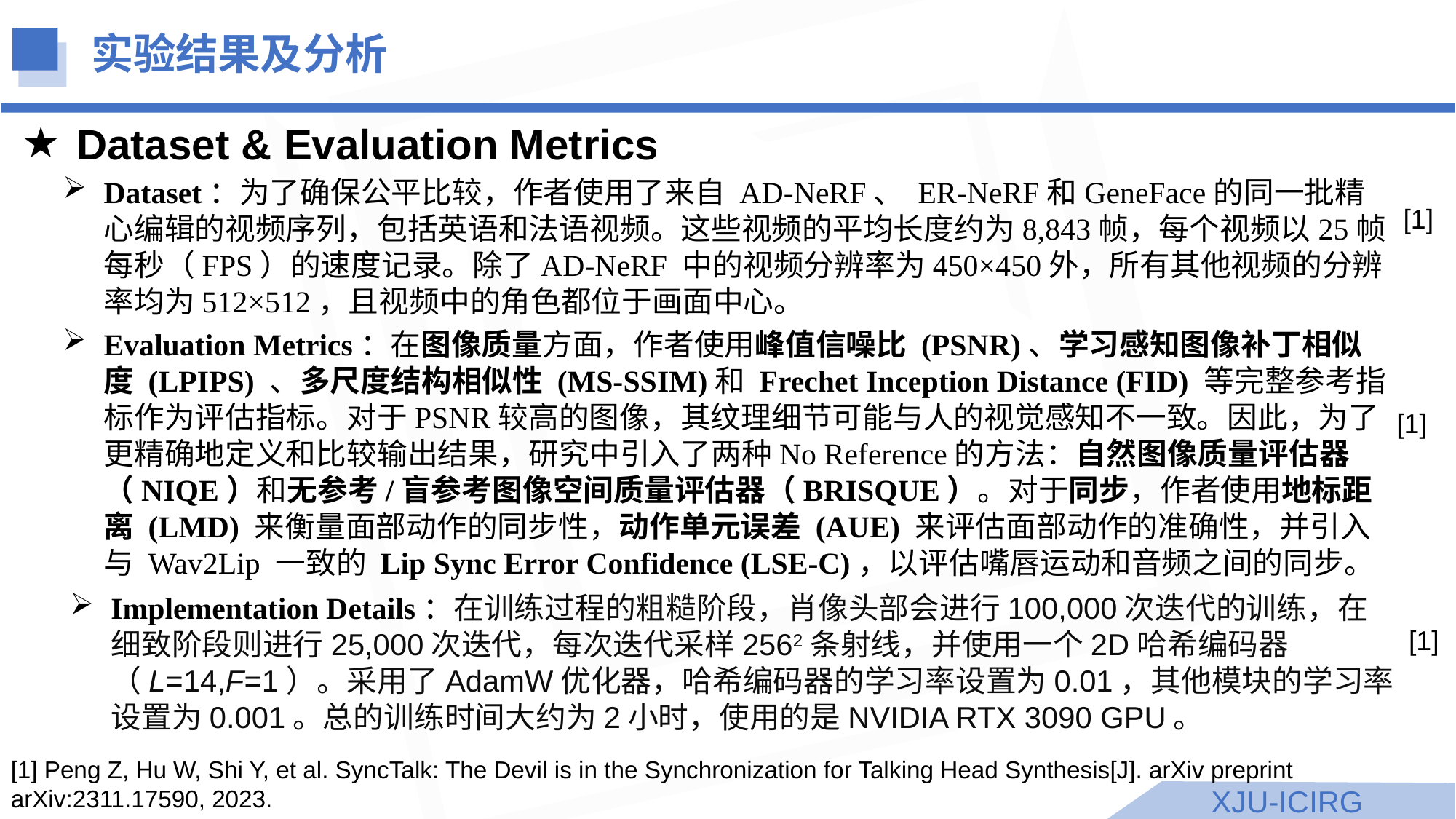

实验结果及分析

Dataset & Evaluation Metrics
Dataset：为了确保公平比较，作者使用了来自 AD-NeRF、 ER-NeRF和GeneFace的同一批精心编辑的视频序列，包括英语和法语视频。这些视频的平均长度约为8,843帧，每个视频以25帧每秒（FPS）的速度记录。除了AD-NeRF 中的视频分辨率为450×450外，所有其他视频的分辨率均为512×512，且视频中的角色都位于画面中心。
[1]
Evaluation Metrics：在图像质量方面，作者使用峰值信噪比 (PSNR)、学习感知图像补丁相似度 (LPIPS) 、多尺度结构相似性 (MS-SSIM)和 Frechet Inception Distance (FID) 等完整参考指标作为评估指标。对于PSNR较高的图像，其纹理细节可能与人的视觉感知不一致。因此，为了更精确地定义和比较输出结果，研究中引入了两种No Reference的方法：自然图像质量评估器（NIQE）和无参考/盲参考图像空间质量评估器（BRISQUE）。对于同步，作者使用地标距离 (LMD) 来衡量面部动作的同步性，动作单元误差 (AUE) 来评估面部动作的准确性，并引入与 Wav2Lip 一致的 Lip Sync Error Confidence (LSE-C)，以评估嘴唇运动和音频之间的同步。
[1]
Implementation Details：在训练过程的粗糙阶段，肖像头部会进行100,000次迭代的训练，在细致阶段则进行25,000次迭代，每次迭代采样2562条射线，并使用一个2D哈希编码器（L=14,F=1）。采用了AdamW优化器，哈希编码器的学习率设置为0.01，其他模块的学习率设置为0.001。总的训练时间大约为2小时，使用的是NVIDIA RTX 3090 GPU。
[1]
[1] Peng Z, Hu W, Shi Y, et al. SyncTalk: The Devil is in the Synchronization for Talking Head Synthesis[J]. arXiv preprint arXiv:2311.17590, 2023.
XJU-ICIRG